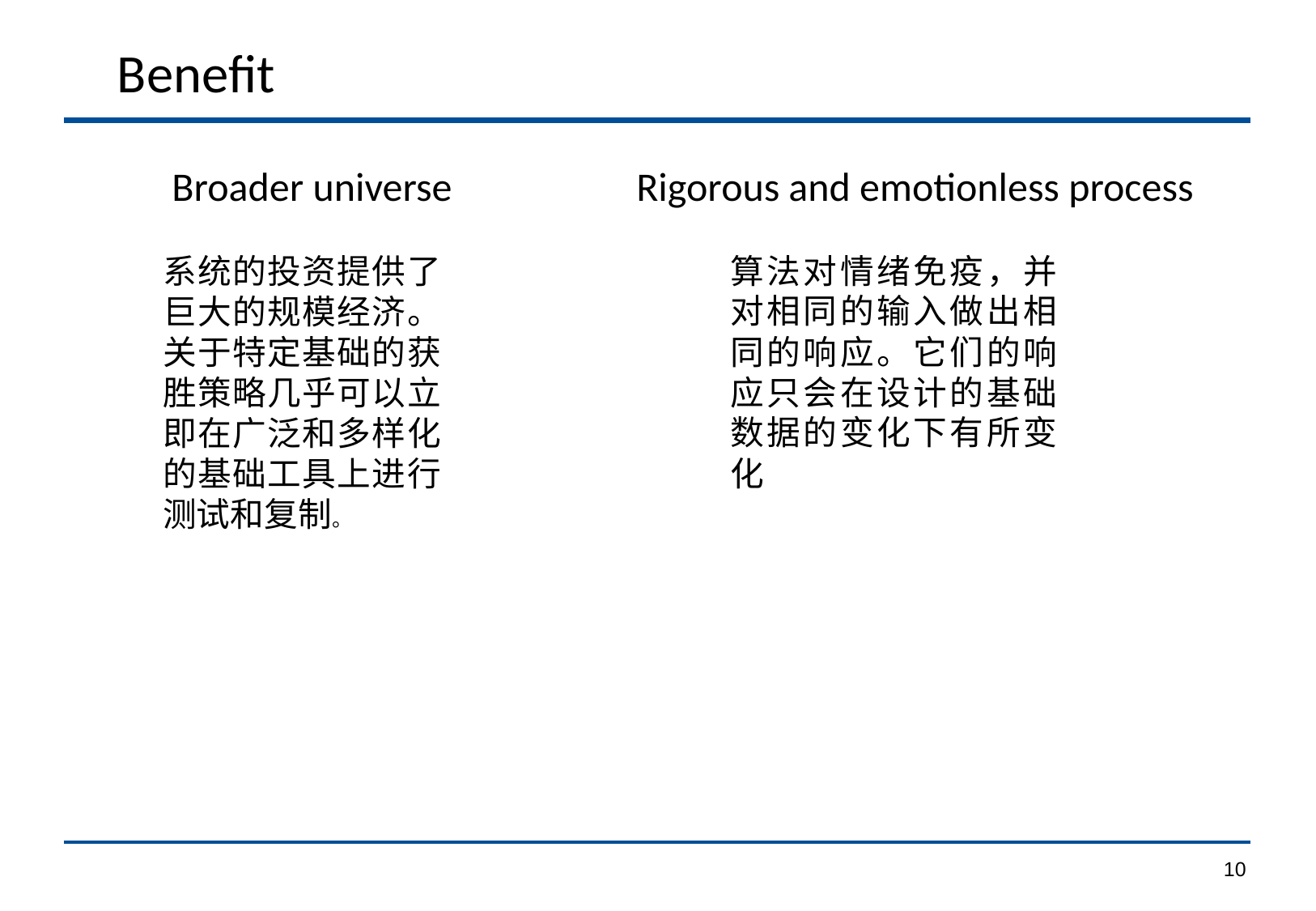

Benefit
 Broader universe
 Rigorous and emotionless process
算法对情绪免疫，并对相同的输入做出相同的响应。它们的响应只会在设计的基础数据的变化下有所变化
系统的投资提供了巨大的规模经济。关于特定基础的获胜策略几乎可以立即在广泛和多样化的基础工具上进行测试和复制。
10